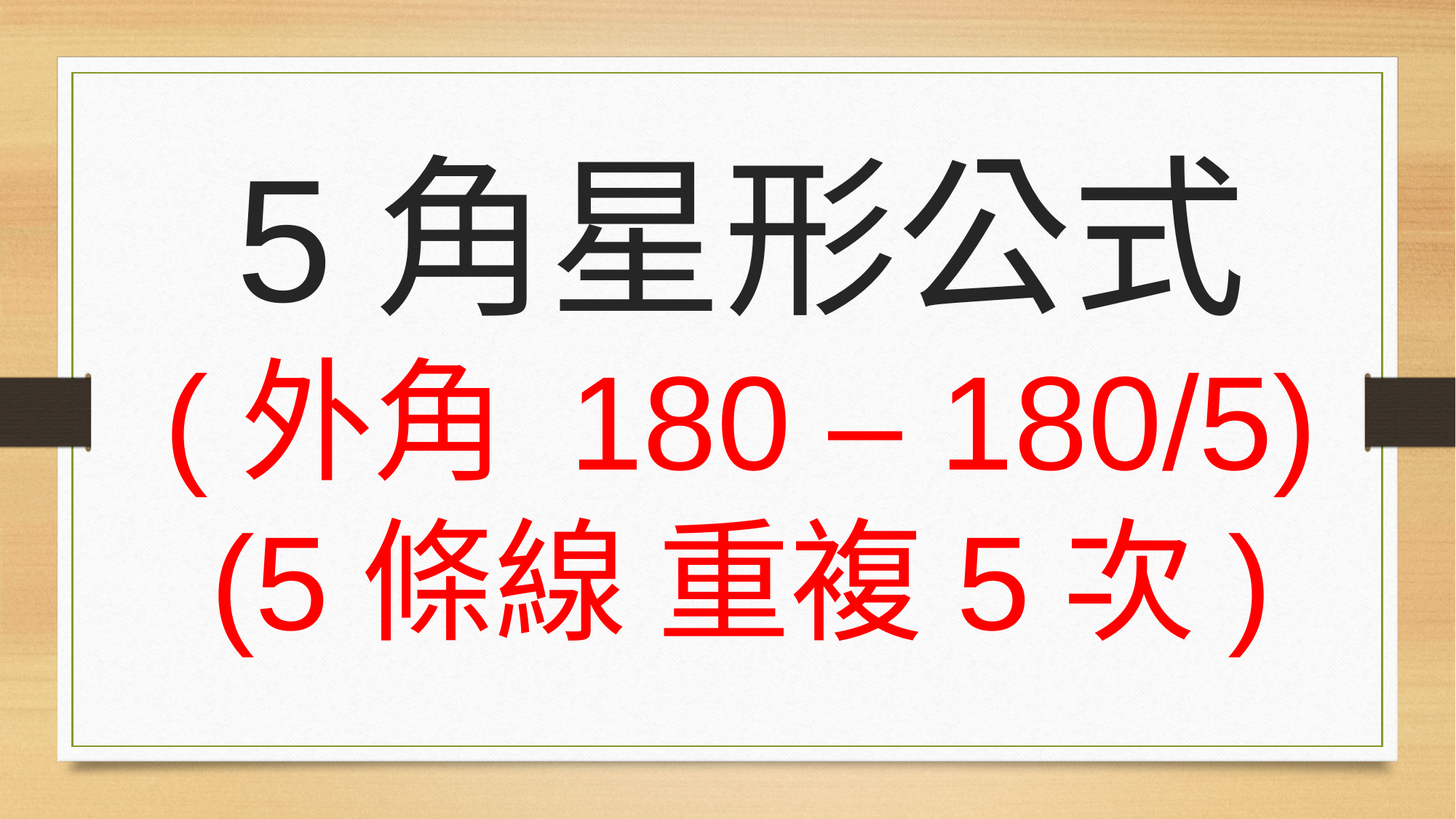

# 5角星形公式 (外角 180 – 180/5) (5條線 重複5次)